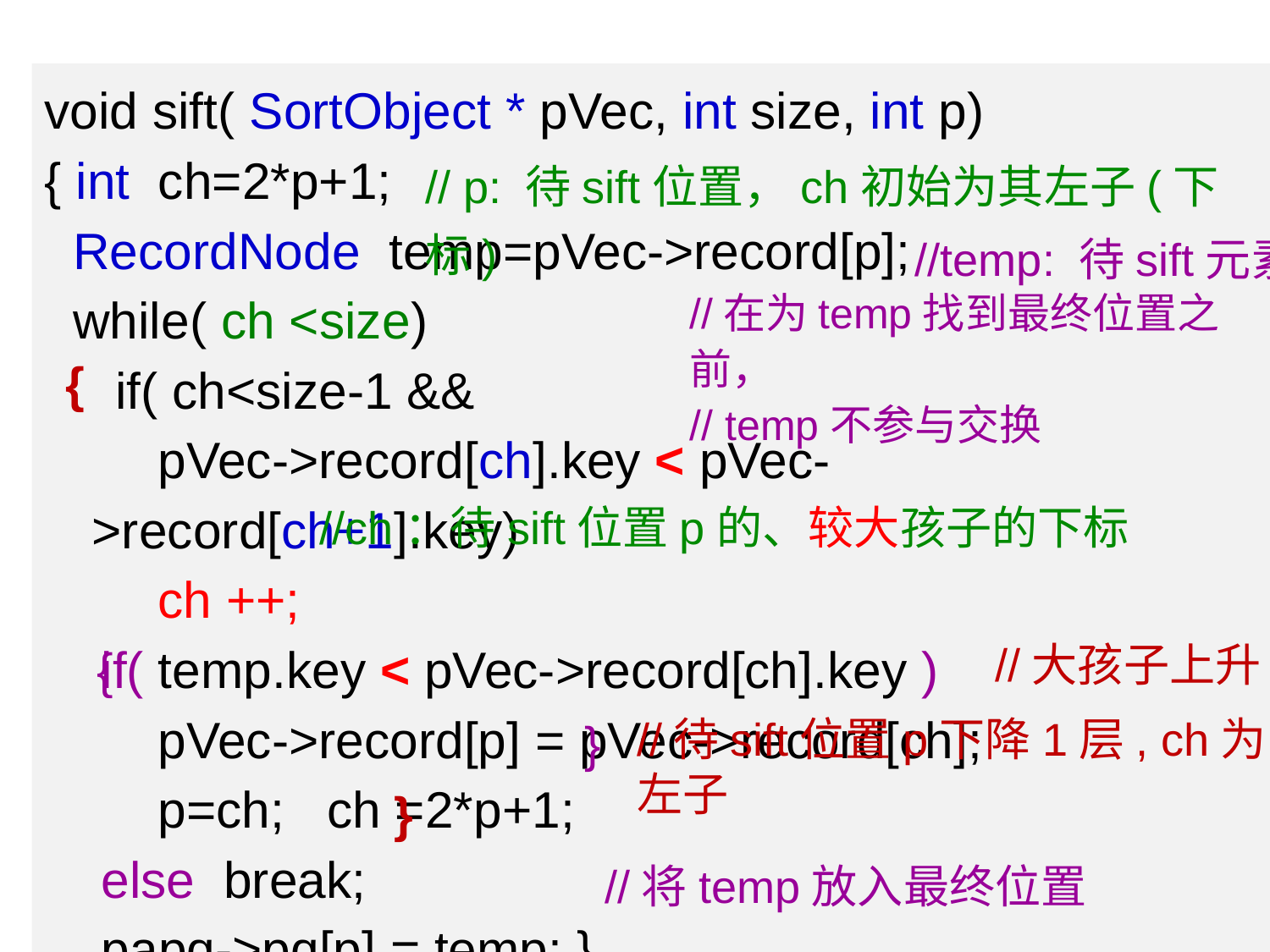

void sift( SortObject * pVec, int size, int p)
{ int  ch=2*p+1;
  RecordNode  temp=pVec->record[p];
  while( ch <size)
     if( ch<size-1 &&
        pVec->record[ch].key < pVec->record[ch+1].key)
        ch ++;
    if( temp.key < pVec->record[ch].key )
        pVec->record[p] = pVec->record[ch];
        p=ch;   ch =2*p+1;
    else  break;
    papq->pq[p] = temp; }
// p: 待sift位置，ch初始为其左子(下标)
//temp: 待sift元素
//在为temp找到最终位置之前，
// temp不参与交换
{
//ch：待sift位置p的、较大孩子的下标
{
//大孩子上升
}
//待sift位置p下降1层, ch为左子
}
//将temp放入最终位置